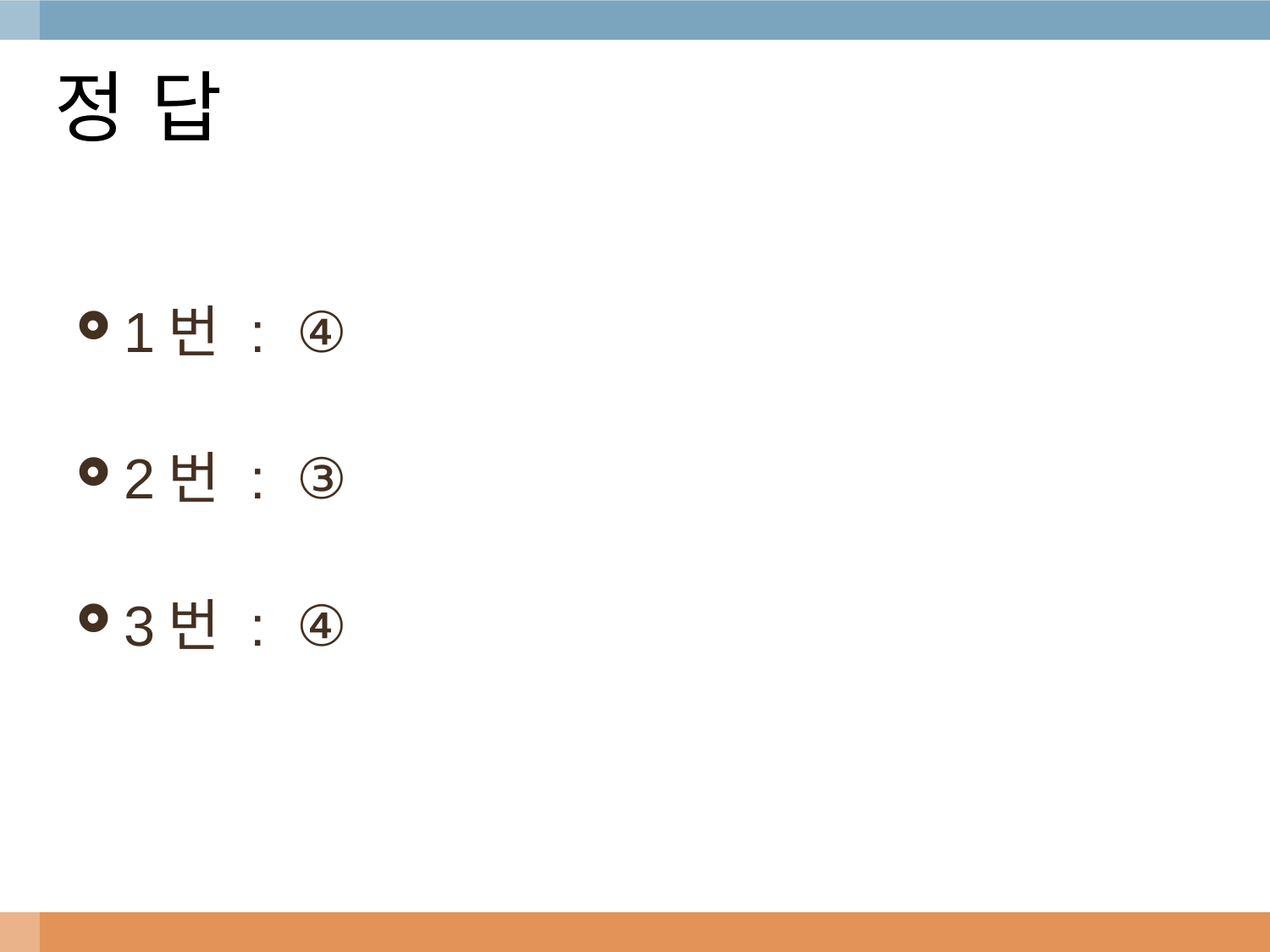

# 정 답
1번 :  ④
2번 :  ③
3번 :  ④